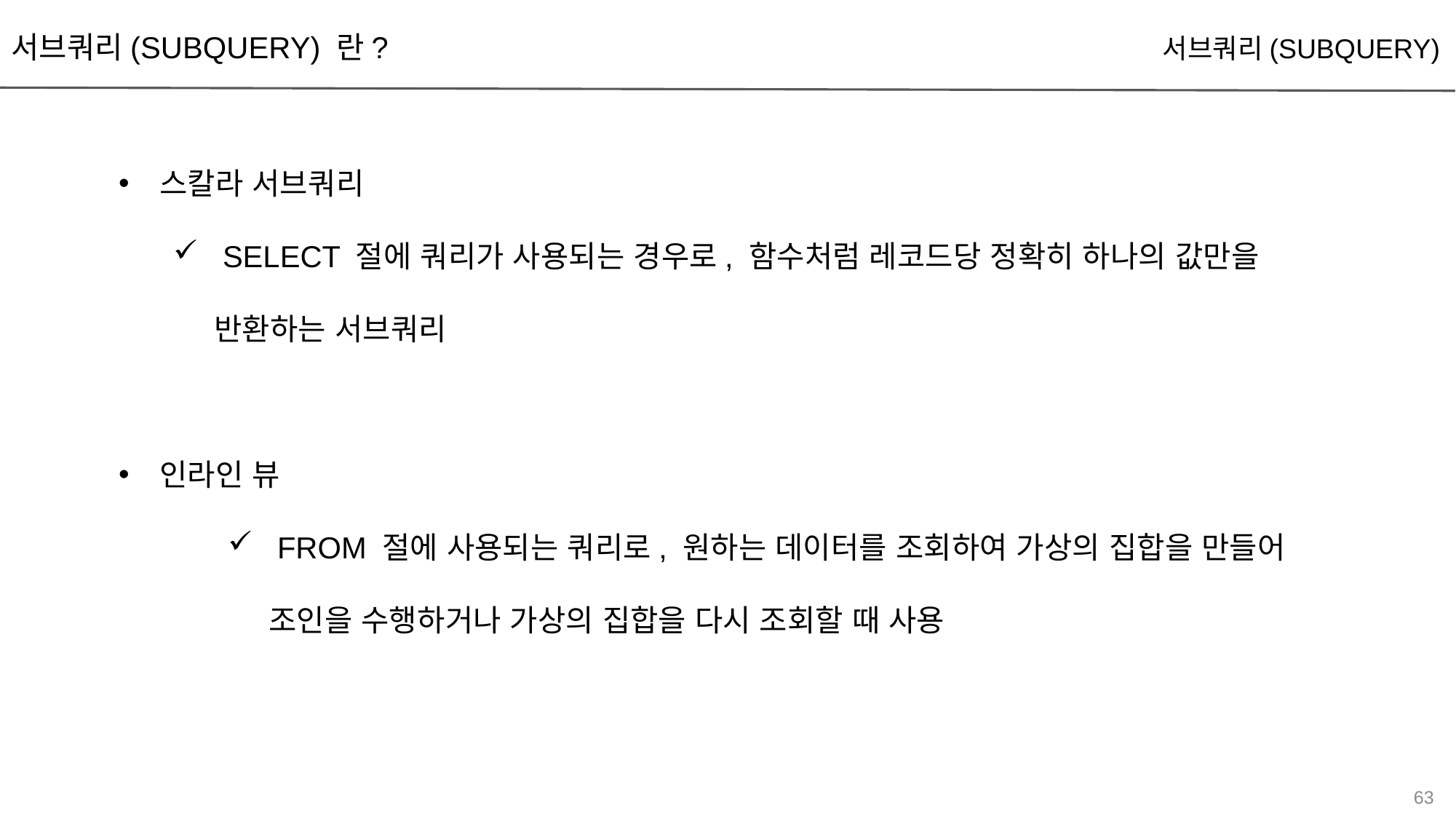

서브쿼리(SUBQUERY) 란?
서브쿼리(SUBQUERY)
스칼라 서브쿼리
 SELECT 절에 쿼리가 사용되는 경우로, 함수처럼 레코드당 정확히 하나의 값만을 반환하는 서브쿼리

인라인 뷰
 FROM 절에 사용되는 쿼리로, 원하는 데이터를 조회하여 가상의 집합을 만들어 조인을 수행하거나 가상의 집합을 다시 조회할 때 사용
63